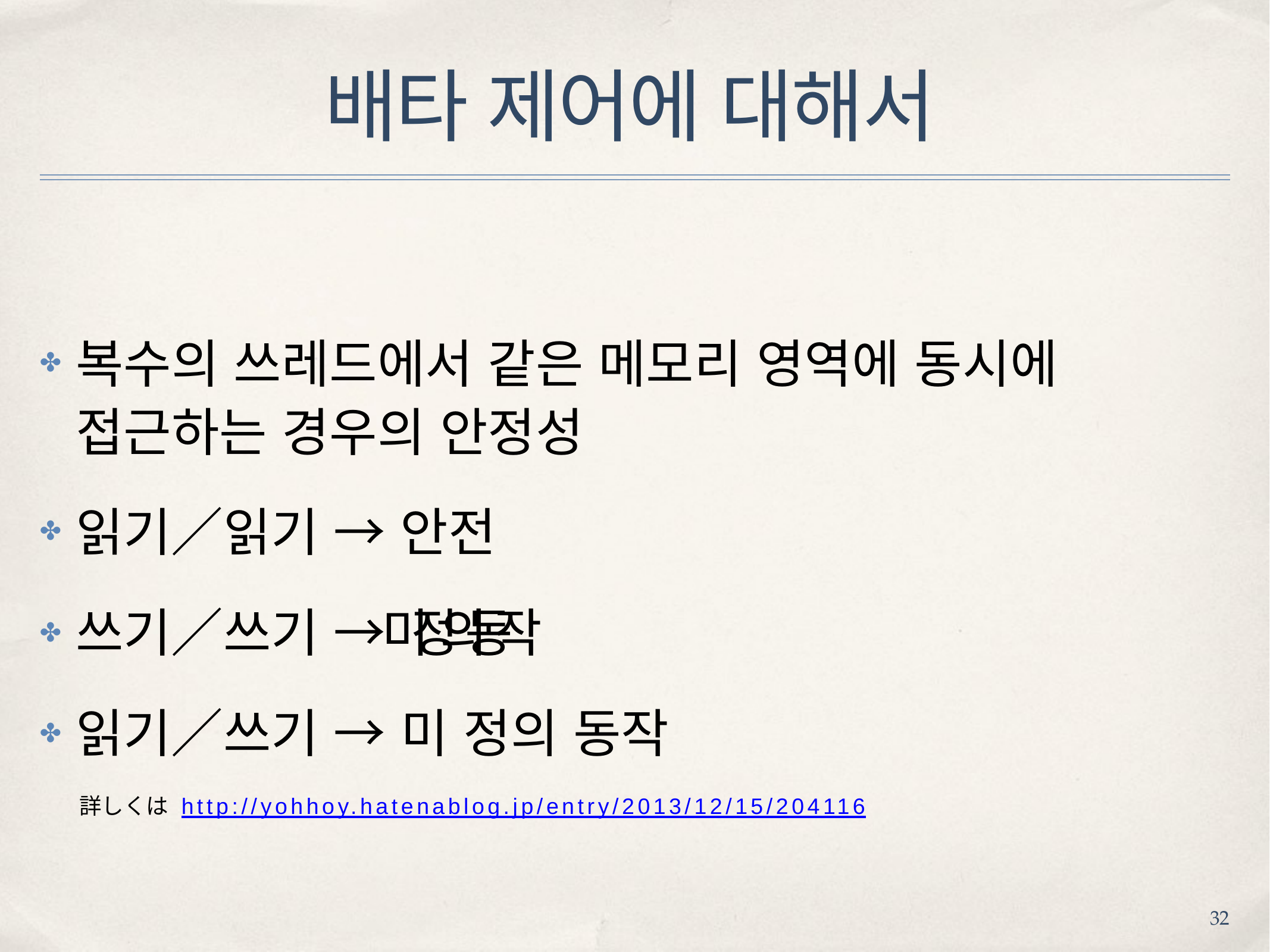

# 배타 제어에 대해서
복수의 쓰레드에서 같은 메모리 영역에 동시에 접근하는 경우의 안정성
✤
읽기／읽기 → 안전
쓰기／쓰기 → 미정의 동작
읽기／쓰기 → 미 정의 동작
詳しくは http://yohhoy.hatenablog.jp/entry/2013/12/15/204116
✤
✤
✤
32